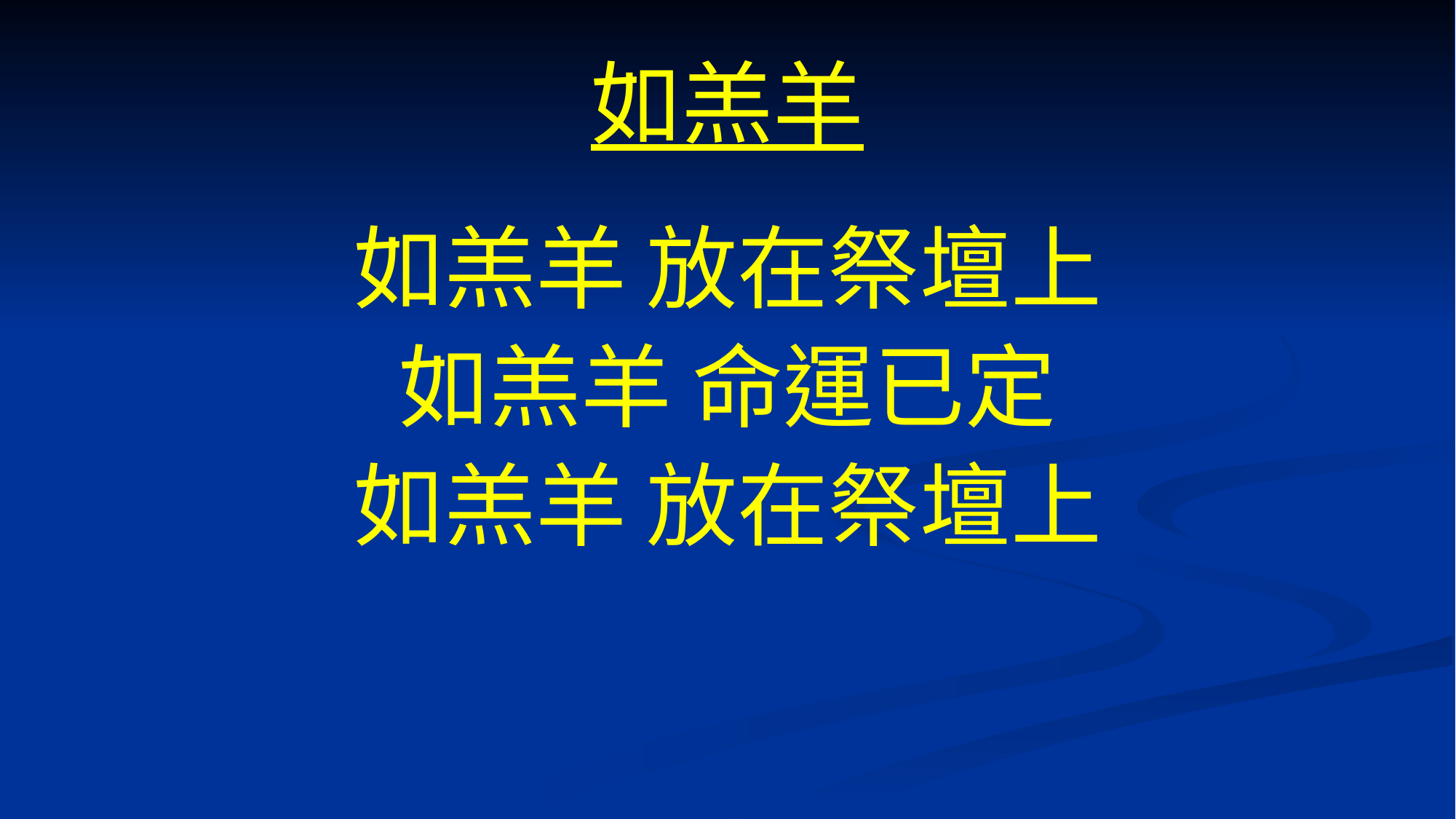

# 如羔羊
如羔羊 放在祭壇上
如羔羊 命運已定
如羔羊 放在祭壇上